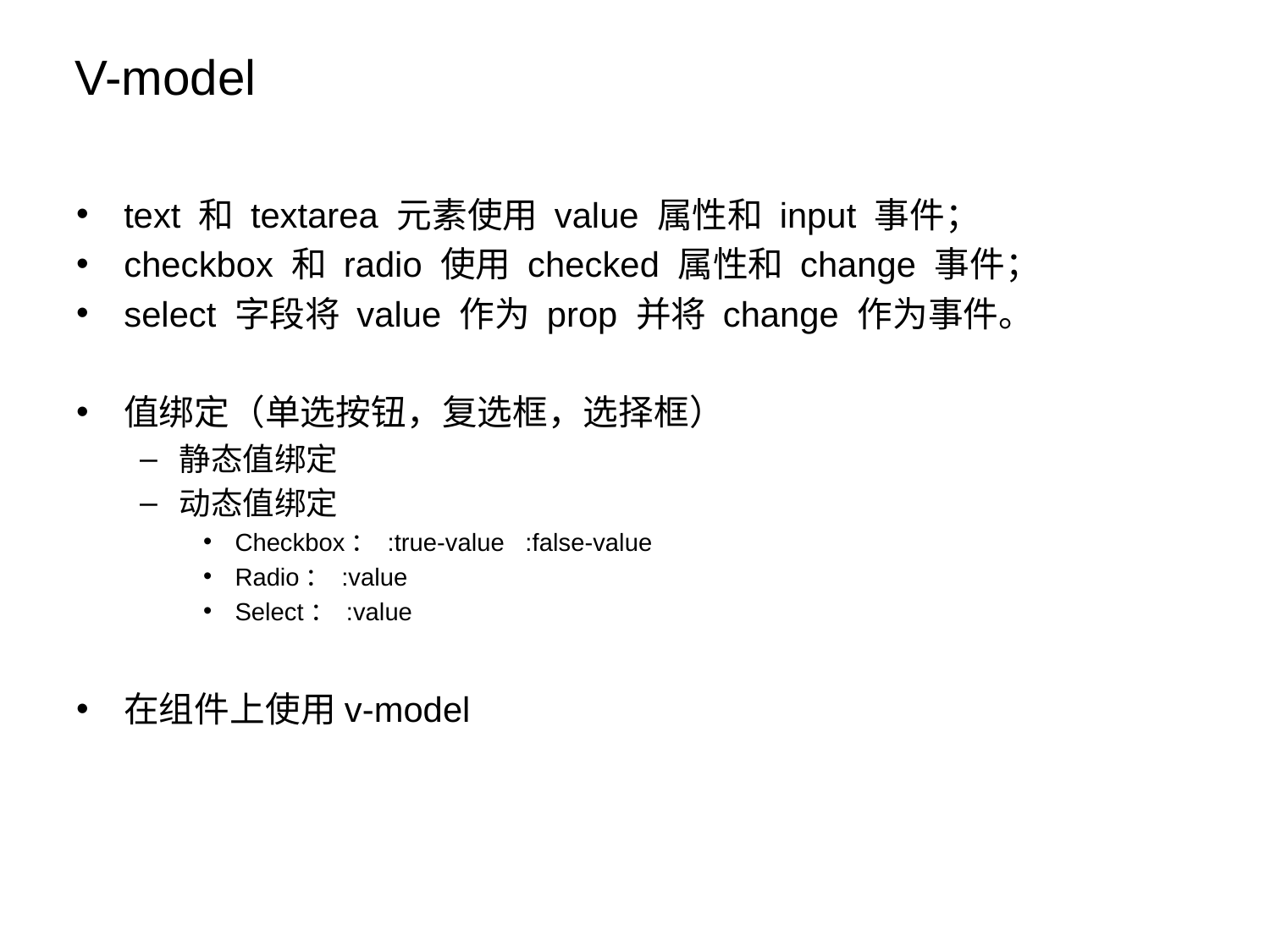

V-model
text 和 textarea 元素使用 value 属性和 input 事件；
checkbox 和 radio 使用 checked 属性和 change 事件；
select 字段将 value 作为 prop 并将 change 作为事件。

值绑定（单选按钮，复选框，选择框）
静态值绑定
动态值绑定
Checkbox： :true-value   :false-value
Radio： :value
Select： :value

在组件上使用v-model